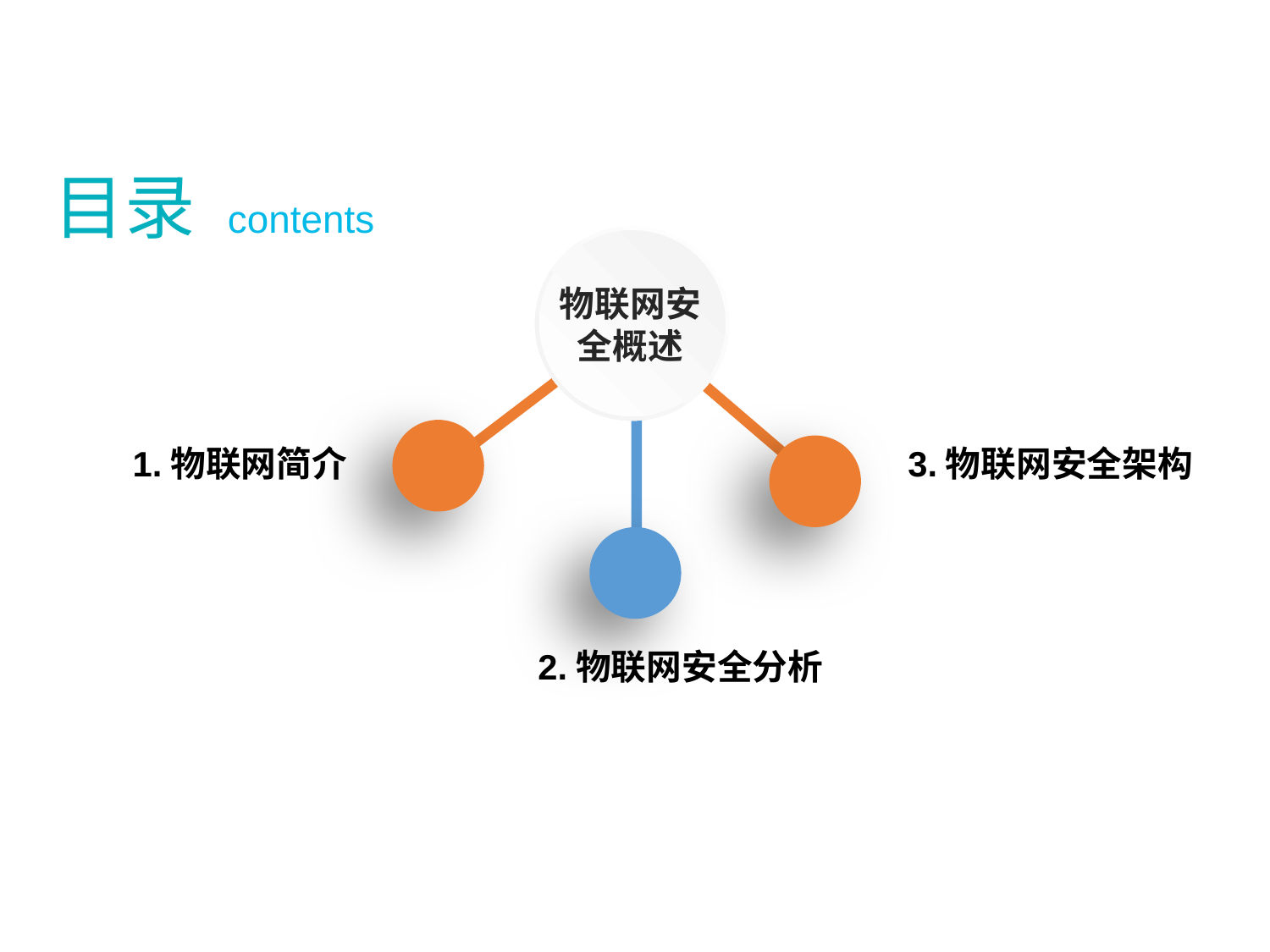

# 目录 contents

物联网安全概述

1.物联网简介

3.物联网安全架构

2.物联网安全分析